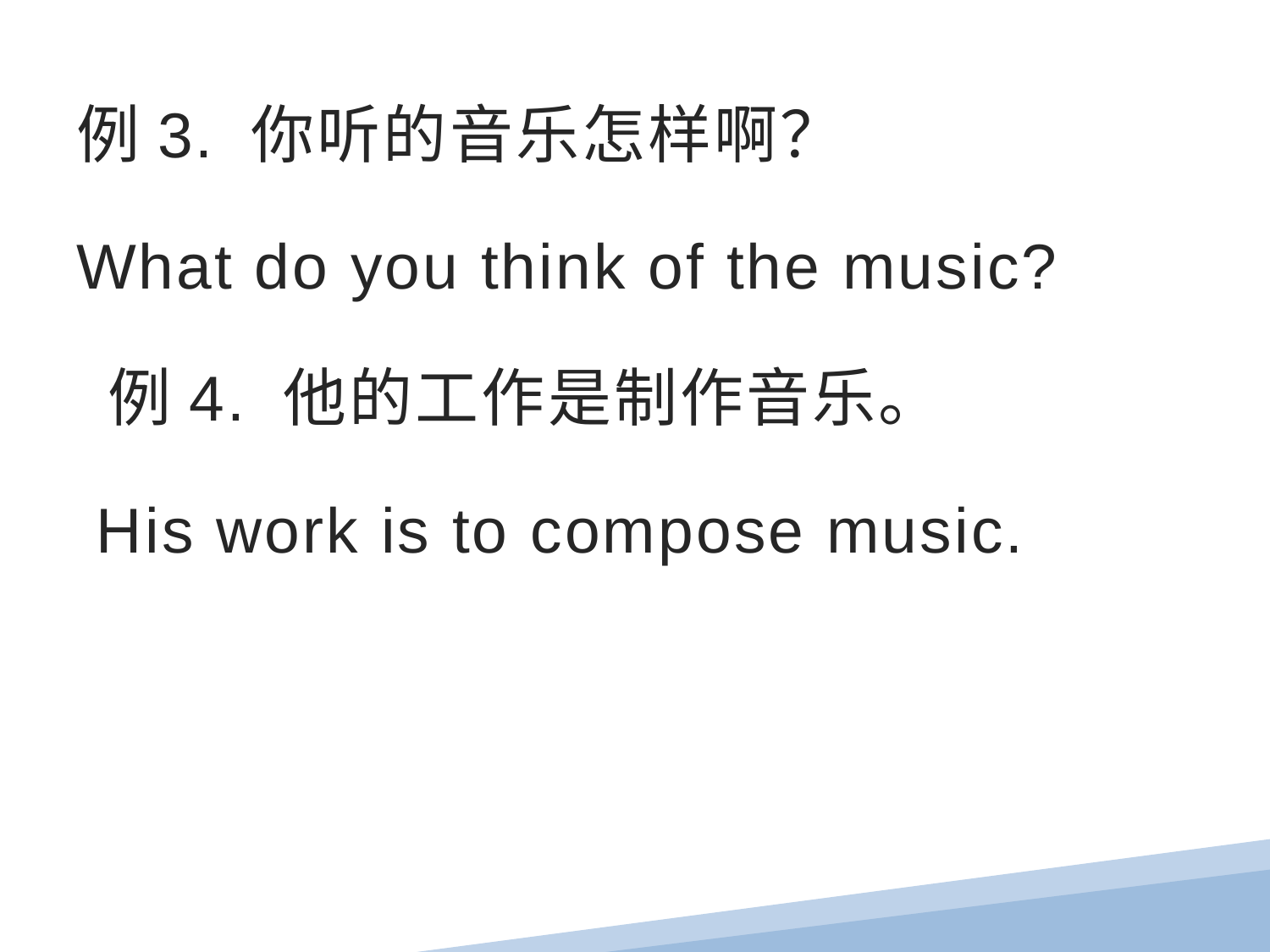

例3. 你听的音乐怎样啊？
What do you think of the music?
 例4. 他的工作是制作音乐。
 His work is to compose music.